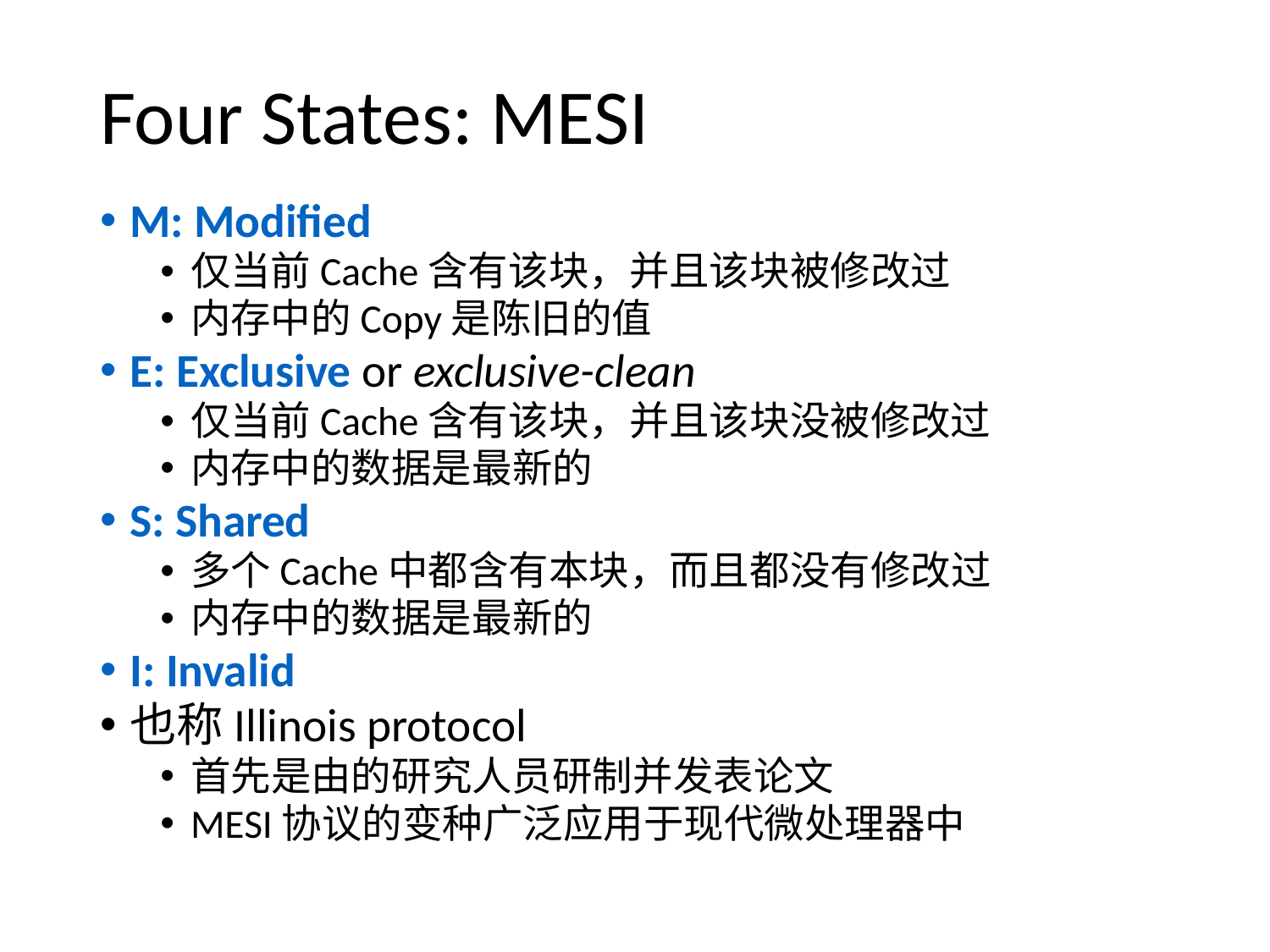

# Four States: MESI
M: Modified
仅当前Cache含有该块，并且该块被修改过
内存中的Copy是陈旧的值
E: Exclusive or exclusive-clean
仅当前Cache含有该块，并且该块没被修改过
内存中的数据是最新的
S: Shared
多个Cache中都含有本块，而且都没有修改过
内存中的数据是最新的
I: Invalid
也称Illinois protocol
首先是由的研究人员研制并发表论文
MESI协议的变种广泛应用于现代微处理器中